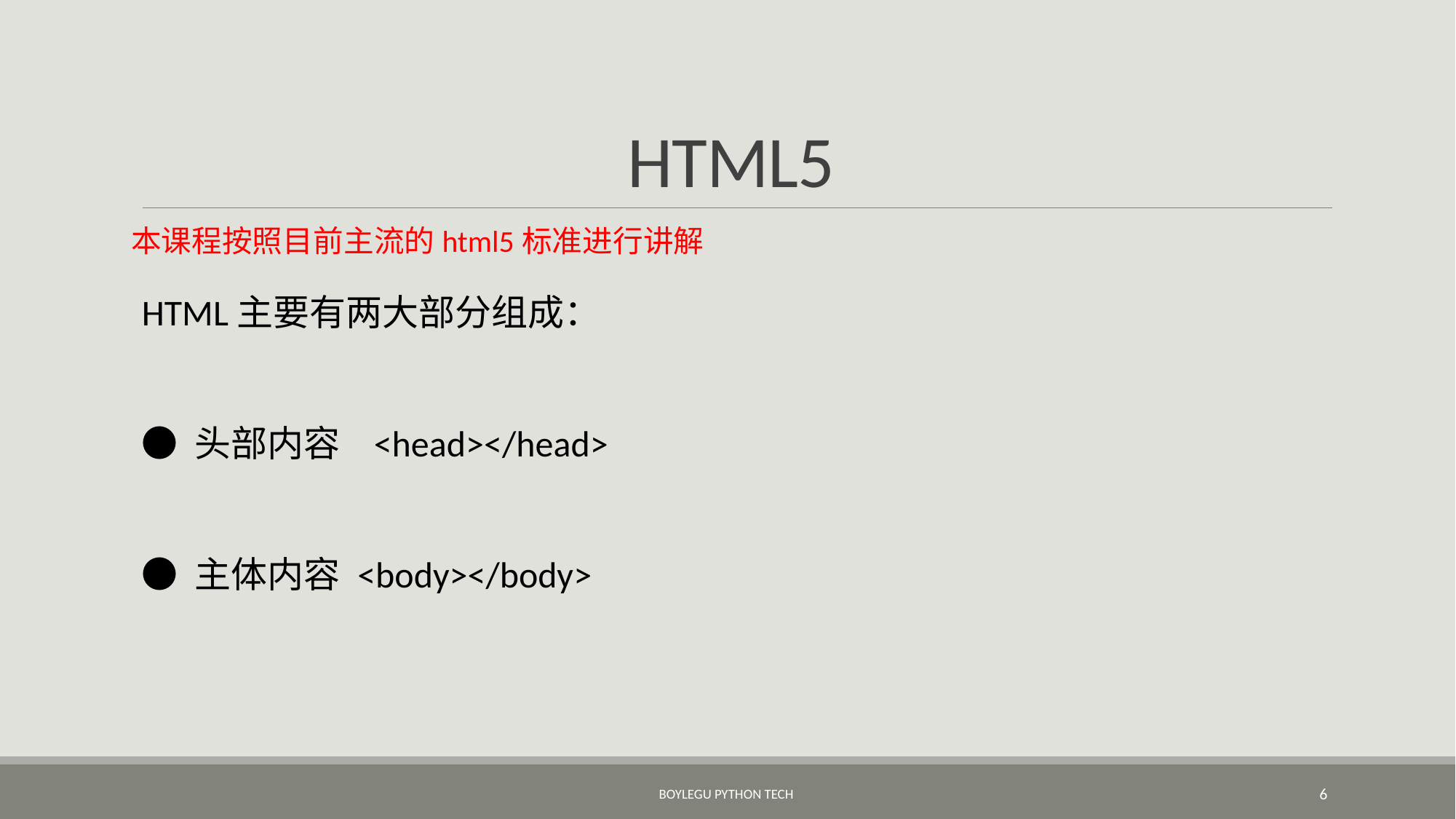

# HTML5
本课程按照目前主流的html5标准进行讲解

HTML主要有两大部分组成：

● 头部内容   <head></head>

● 主体内容 <body></body>

BoyleGu Python Tech
6